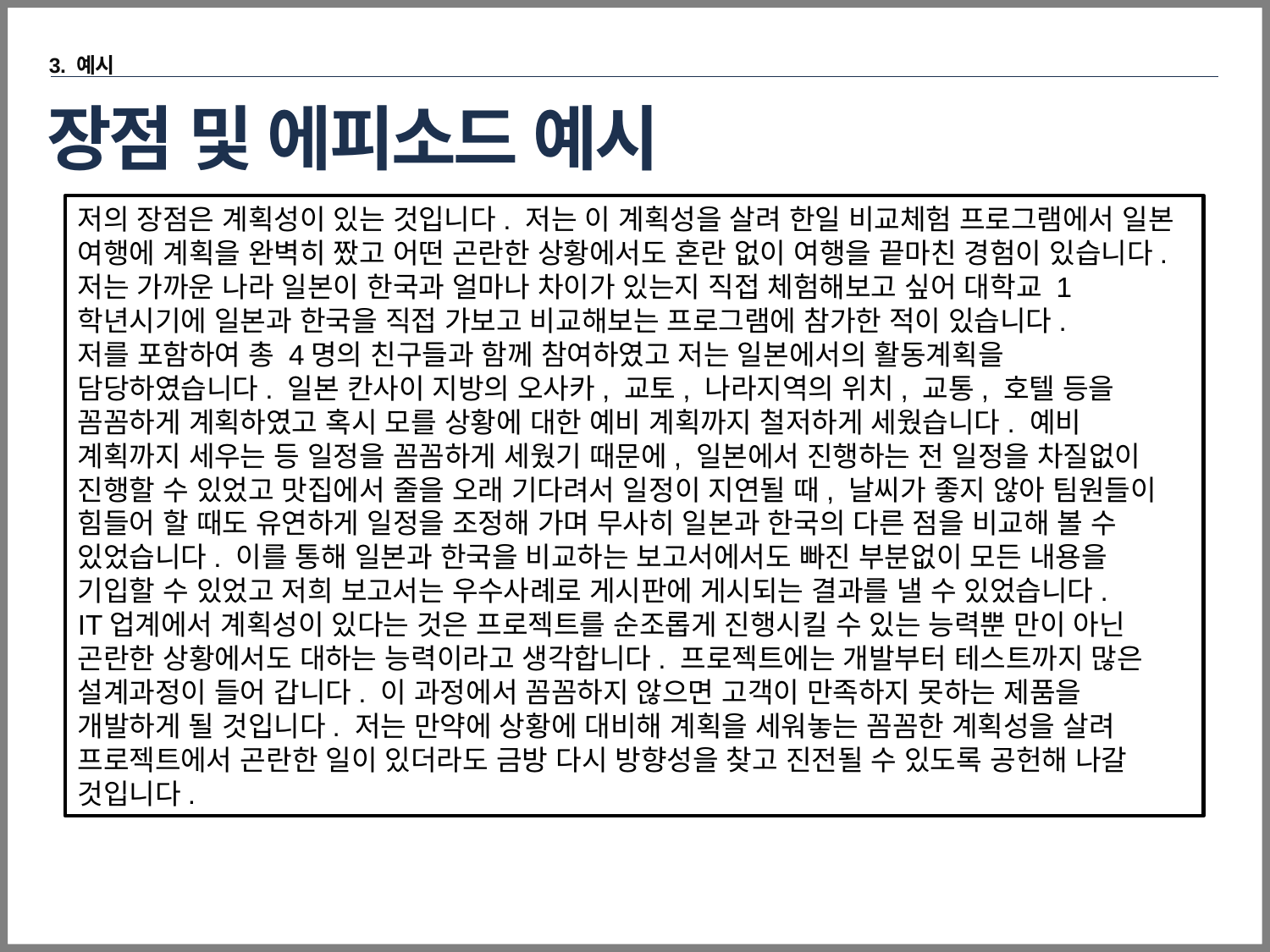

3. 예시
# 장점 및 에피소드 예시
저의 장점은 계획성이 있는 것입니다. 저는 이 계획성을 살려 한일 비교체험 프로그램에서 일본 여행에 계획을 완벽히 짰고 어떤 곤란한 상황에서도 혼란 없이 여행을 끝마친 경험이 있습니다.
저는 가까운 나라 일본이 한국과 얼마나 차이가 있는지 직접 체험해보고 싶어 대학교 1학년시기에 일본과 한국을 직접 가보고 비교해보는 프로그램에 참가한 적이 있습니다.
저를 포함하여 총 4명의 친구들과 함께 참여하였고 저는 일본에서의 활동계획을 담당하였습니다. 일본 칸사이 지방의 오사카, 교토, 나라지역의 위치, 교통, 호텔 등을 꼼꼼하게 계획하였고 혹시 모를 상황에 대한 예비 계획까지 철저하게 세웠습니다. 예비 계획까지 세우는 등 일정을 꼼꼼하게 세웠기 때문에, 일본에서 진행하는 전 일정을 차질없이 진행할 수 있었고 맛집에서 줄을 오래 기다려서 일정이 지연될 때, 날씨가 좋지 않아 팀원들이 힘들어 할 때도 유연하게 일정을 조정해 가며 무사히 일본과 한국의 다른 점을 비교해 볼 수 있었습니다. 이를 통해 일본과 한국을 비교하는 보고서에서도 빠진 부분없이 모든 내용을 기입할 수 있었고 저희 보고서는 우수사례로 게시판에 게시되는 결과를 낼 수 있었습니다.
IT업계에서 계획성이 있다는 것은 프로젝트를 순조롭게 진행시킬 수 있는 능력뿐 만이 아닌 곤란한 상황에서도 대하는 능력이라고 생각합니다. 프로젝트에는 개발부터 테스트까지 많은 설계과정이 들어 갑니다. 이 과정에서 꼼꼼하지 않으면 고객이 만족하지 못하는 제품을 개발하게 될 것입니다. 저는 만약에 상황에 대비해 계획을 세워놓는 꼼꼼한 계획성을 살려 프로젝트에서 곤란한 일이 있더라도 금방 다시 방향성을 찾고 진전될 수 있도록 공헌해 나갈 것입니다.